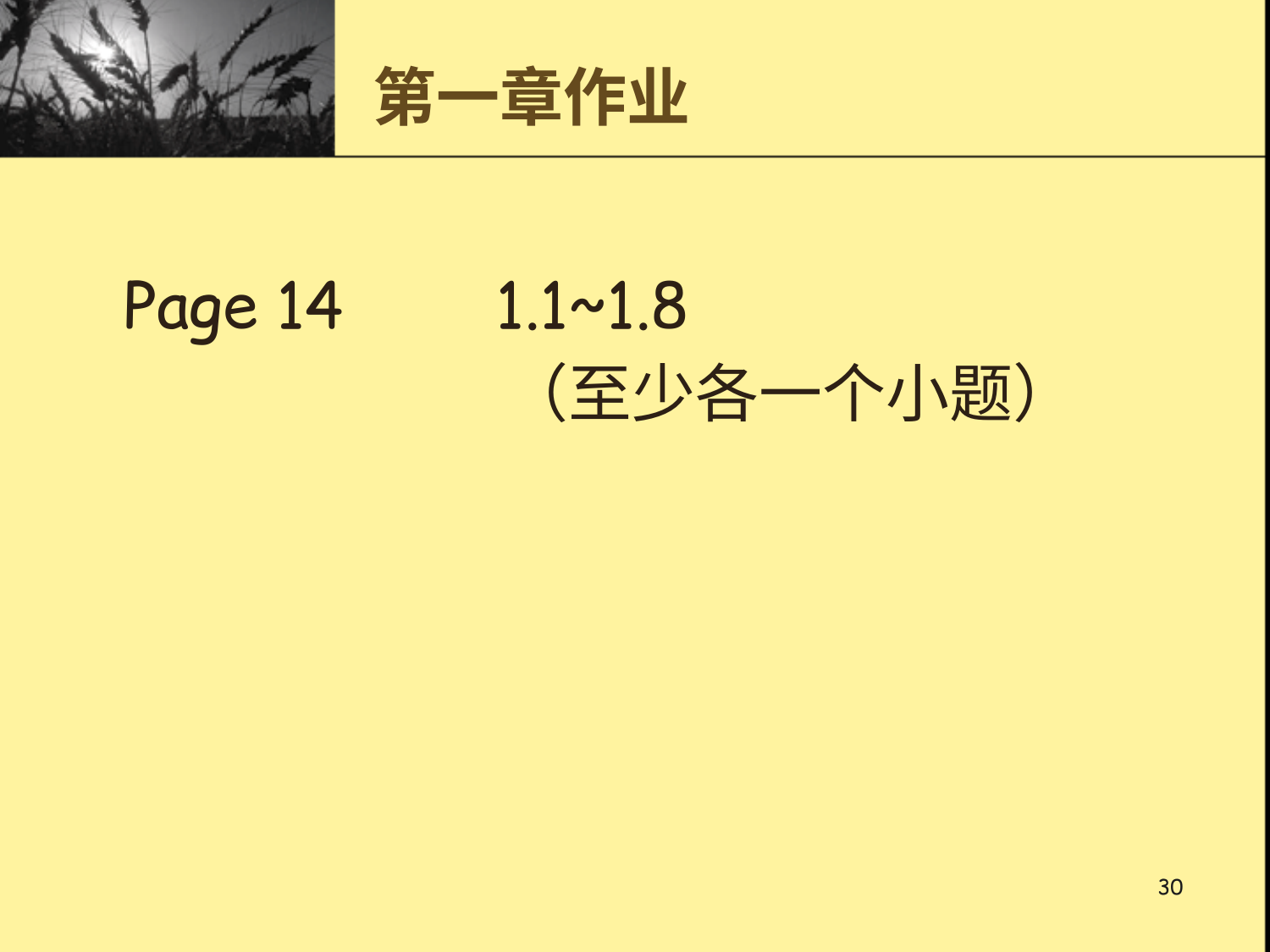

# 第一章作业
Page 14        1.1~1.8
				（至少各一个小题）
30